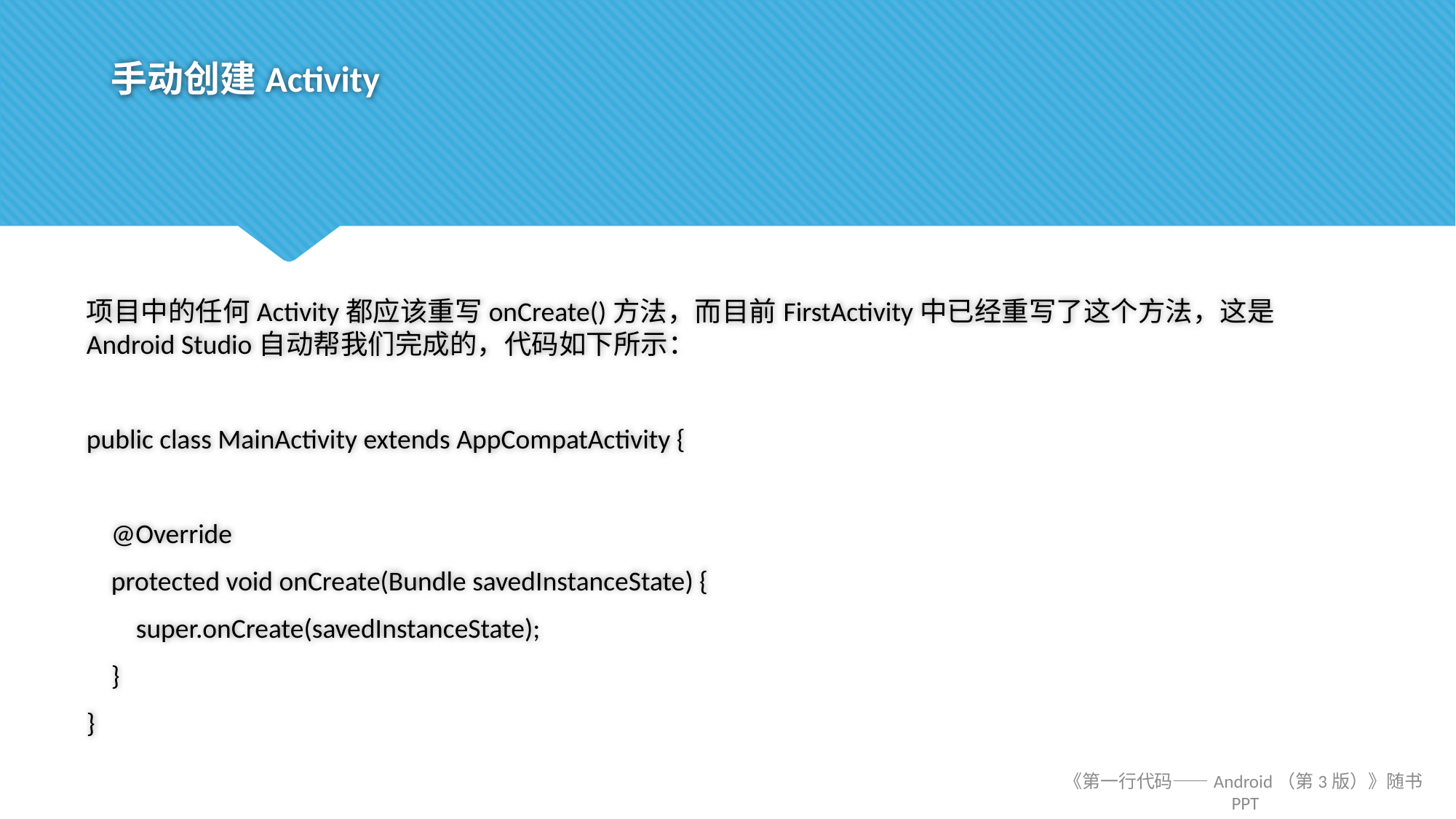

# 手动创建Activity
项目中的任何Activity都应该重写onCreate()方法，而目前FirstActivity中已经重写了这个方法，这是Android Studio自动帮我们完成的，代码如下所示：

public class MainActivity extends AppCompatActivity {

    @Override
    protected void onCreate(Bundle savedInstanceState) {
        super.onCreate(savedInstanceState);
    }
}